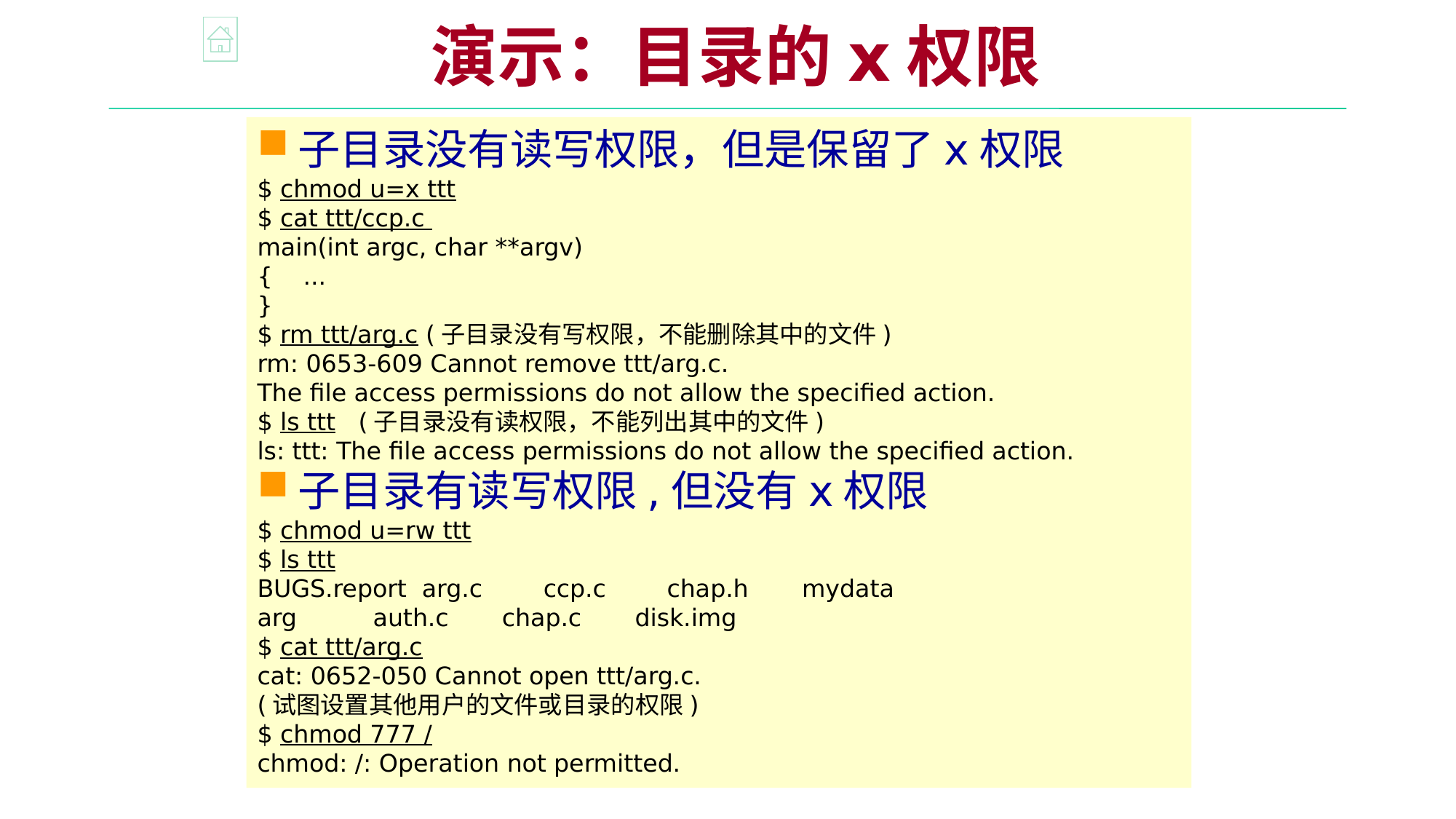

演示：目录的x权限

子目录没有读写权限，但是保留了x权限
$ chmod u=x ttt
$ cat ttt/ccp.c
main(int argc, char **argv)
{    ...
}
$ rm ttt/arg.c (子目录没有写权限，不能删除其中的文件)
rm: 0653-609 Cannot remove ttt/arg.c.
The file access permissions do not allow the specified action.
$ ls ttt   (子目录没有读权限，不能列出其中的文件)
ls: ttt: The file access permissions do not allow the specified action.
子目录有读写权限,但没有x权限
$ chmod u=rw ttt
$ ls ttt
BUGS.report  arg.c        ccp.c        chap.h       mydata
arg          auth.c       chap.c       disk.img
$ cat ttt/arg.c
cat: 0652-050 Cannot open ttt/arg.c.
(试图设置其他用户的文件或目录的权限)
$ chmod 777 /
chmod: /: Operation not permitted.